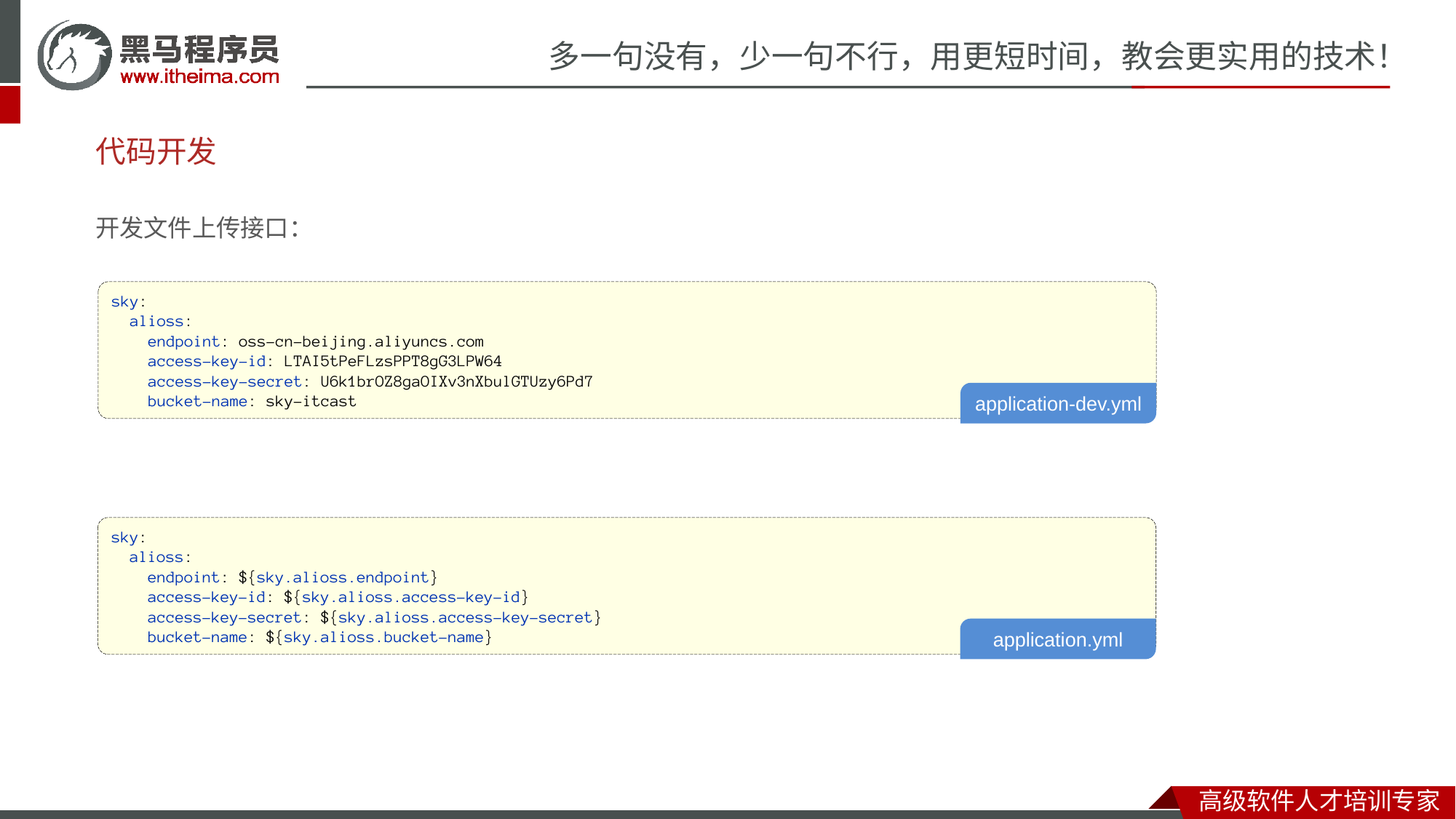

# 代码开发
开发文件上传接口：
sky:
  alioss:
    endpoint: oss-cn-beijing.aliyuncs.com
    access-key-id: LTAI5tPeFLzsPPT8gG3LPW64
    access-key-secret: U6k1brOZ8gaOIXv3nXbulGTUzy6Pd7
    bucket-name: sky-itcast
application-dev.yml
sky:
  alioss:
    endpoint: ${sky.alioss.endpoint}
    access-key-id: ${sky.alioss.access-key-id}
    access-key-secret: ${sky.alioss.access-key-secret}
    bucket-name: ${sky.alioss.bucket-name}
application.yml